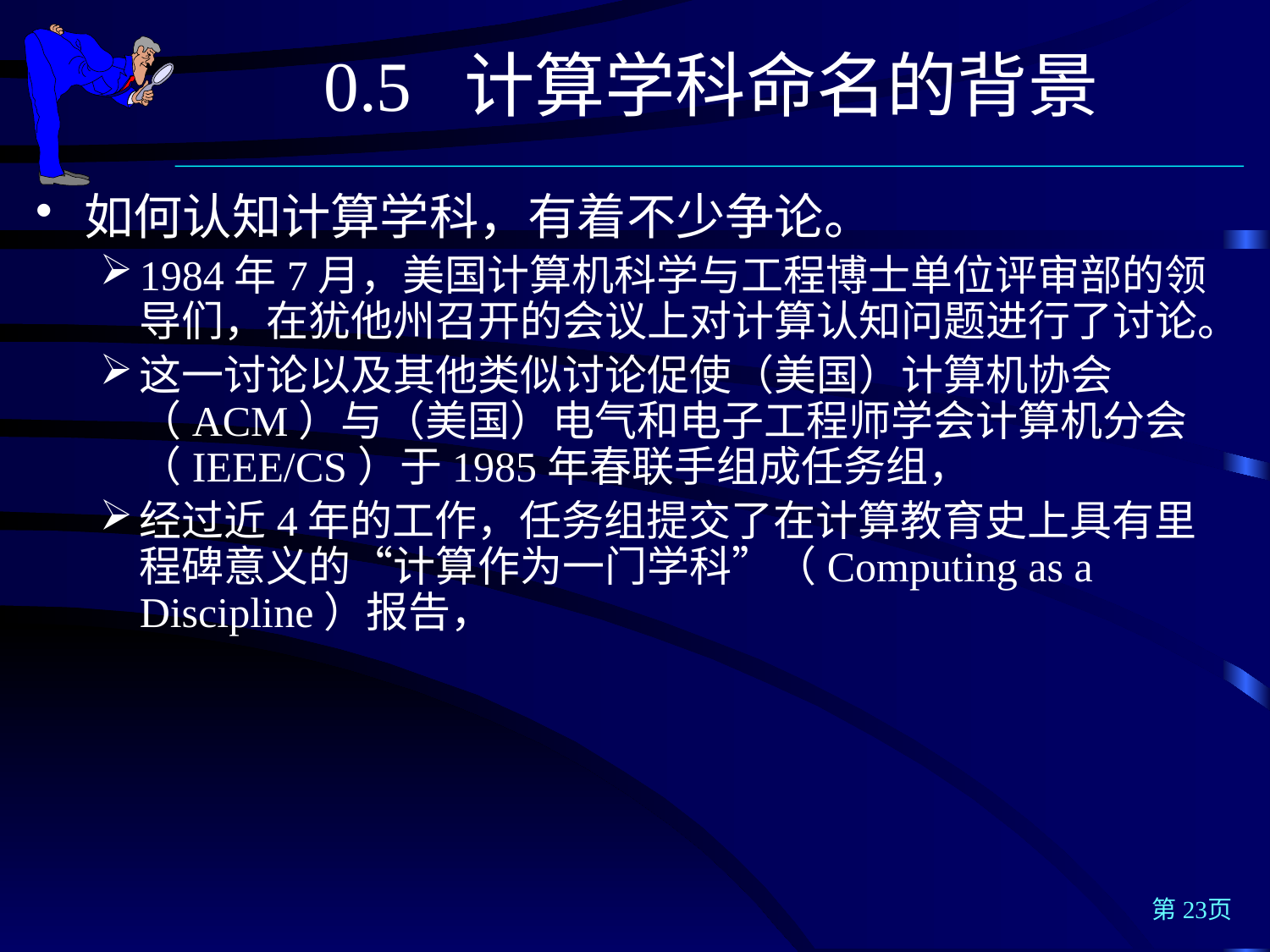

0.5  计算学科命名的背景
如何认知计算学科，有着不少争论。
1984年7月，美国计算机科学与工程博士单位评审部的领导们，在犹他州召开的会议上对计算认知问题进行了讨论。
这一讨论以及其他类似讨论促使（美国）计算机协会（ACM）与（美国）电气和电子工程师学会计算机分会（IEEE/CS）于1985年春联手组成任务组，
经过近4年的工作，任务组提交了在计算教育史上具有里程碑意义的“计算作为一门学科”（Computing as a Discipline）报告，
第23页